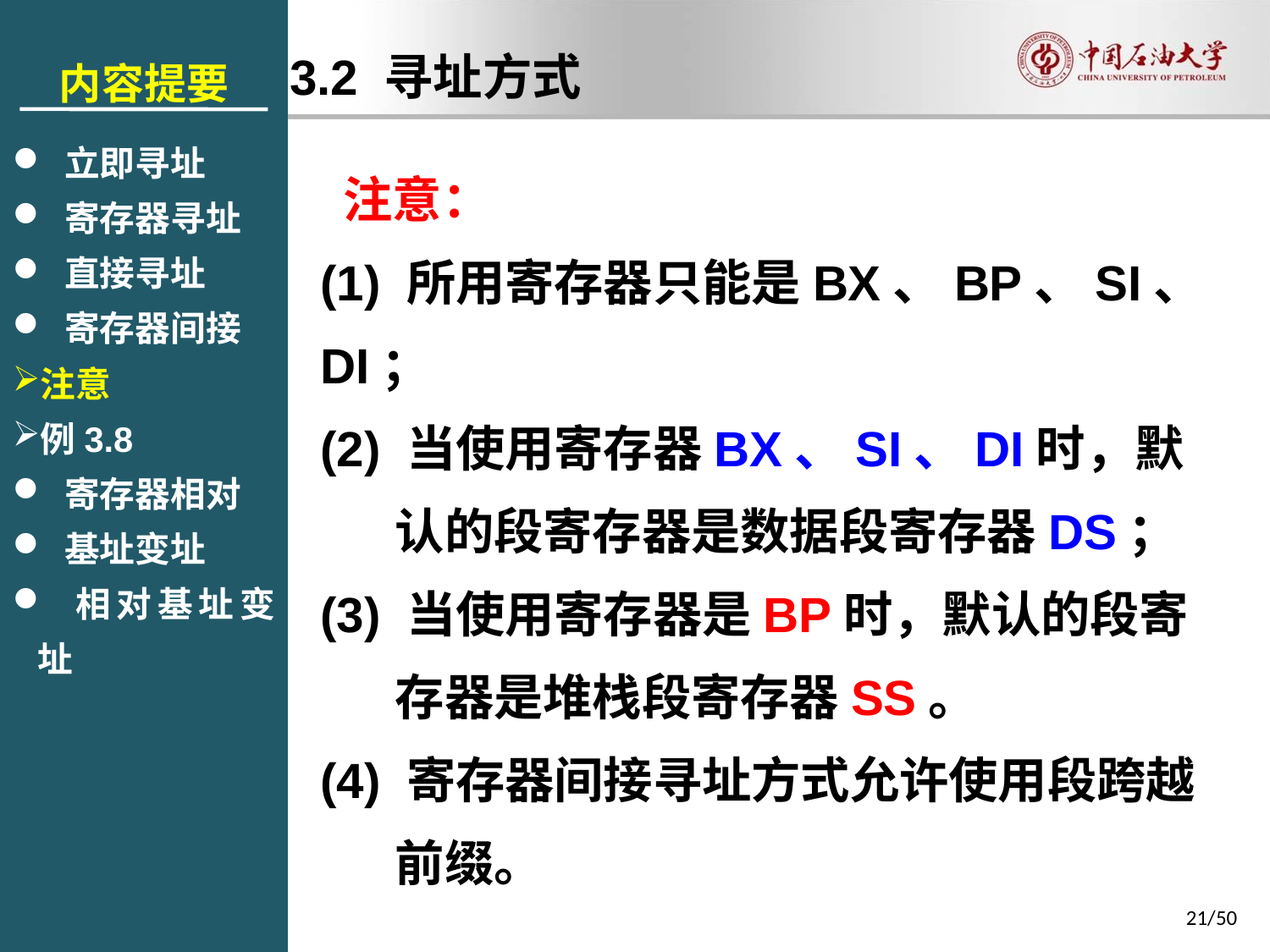

内容提要
 立即寻址
 寄存器寻址
 直接寻址
 寄存器间接
注意
例3.8
 寄存器相对
 基址变址
 相对基址变址
3.2 寻址方式
 注意：
(1) 所用寄存器只能是BX、BP、SI、DI；
(2) 当使用寄存器BX、SI、DI时，默认的段寄存器是数据段寄存器DS；
(3) 当使用寄存器是BP时，默认的段寄存器是堆栈段寄存器SS。
(4) 寄存器间接寻址方式允许使用段跨越前缀。
21/50